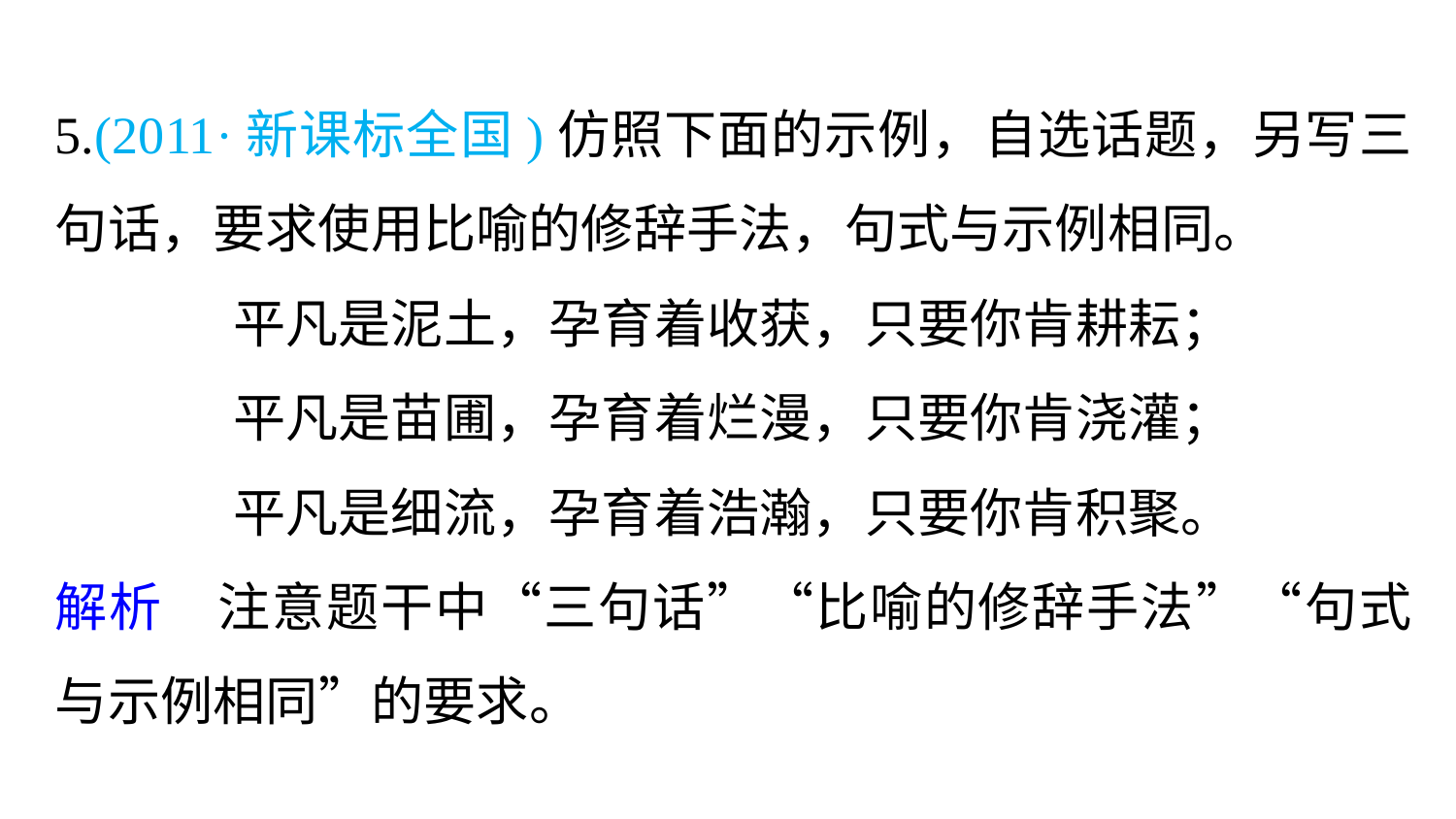

5.(2011·新课标全国)仿照下面的示例，自选话题，另写三句话，要求使用比喻的修辞手法，句式与示例相同。
平凡是泥土，孕育着收获，只要你肯耕耘；
平凡是苗圃，孕育着烂漫，只要你肯浇灌；
平凡是细流，孕育着浩瀚，只要你肯积聚。
解析　注意题干中“三句话”“比喻的修辞手法”“句式与示例相同”的要求。